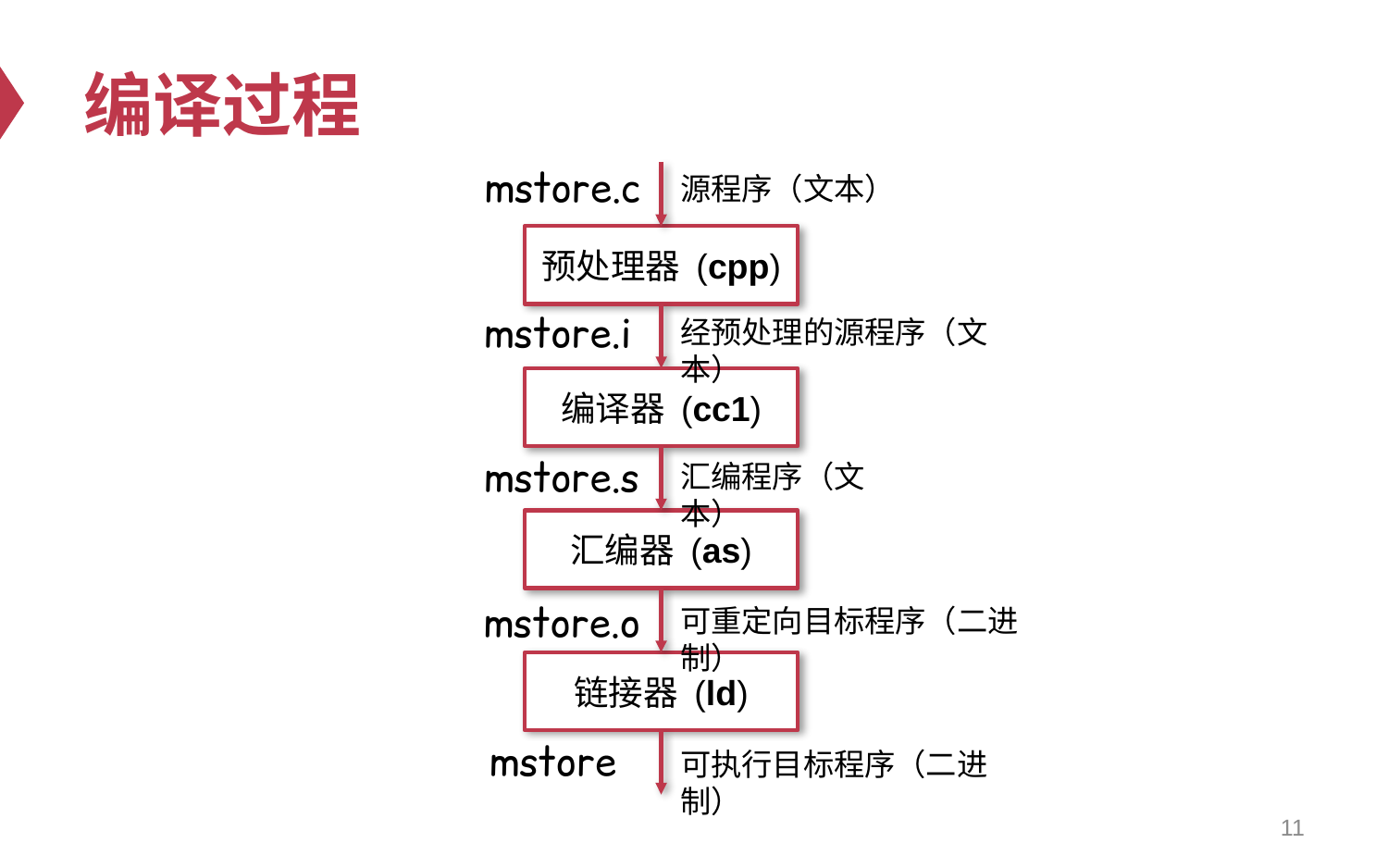

# 编译过程
mstore.c
源程序（文本）
预处理器 (cpp)
mstore.i
经预处理的源程序（文本）
编译器 (cc1)
mstore.s
汇编程序（文本）
汇编器 (as)
mstore.o
可重定向目标程序（二进制）
链接器 (ld)
mstore
可执行目标程序（二进制）
11